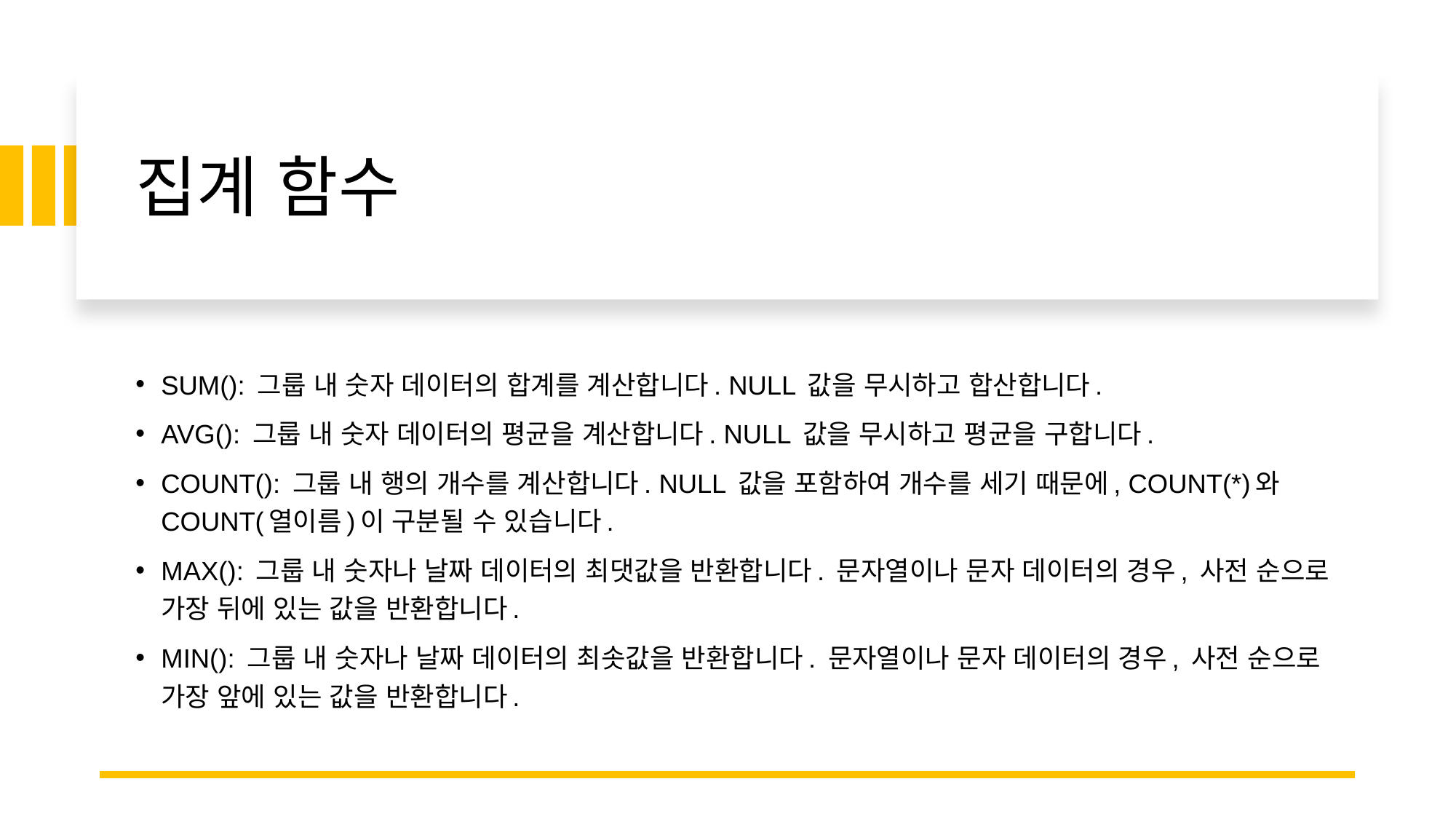

# 집계 함수
SUM(): 그룹 내 숫자 데이터의 합계를 계산합니다. NULL 값을 무시하고 합산합니다.
AVG(): 그룹 내 숫자 데이터의 평균을 계산합니다. NULL 값을 무시하고 평균을 구합니다.
COUNT(): 그룹 내 행의 개수를 계산합니다. NULL 값을 포함하여 개수를 세기 때문에, COUNT(*)와 COUNT(열이름)이 구분될 수 있습니다.
MAX(): 그룹 내 숫자나 날짜 데이터의 최댓값을 반환합니다. 문자열이나 문자 데이터의 경우, 사전 순으로 가장 뒤에 있는 값을 반환합니다.
MIN(): 그룹 내 숫자나 날짜 데이터의 최솟값을 반환합니다. 문자열이나 문자 데이터의 경우, 사전 순으로 가장 앞에 있는 값을 반환합니다.